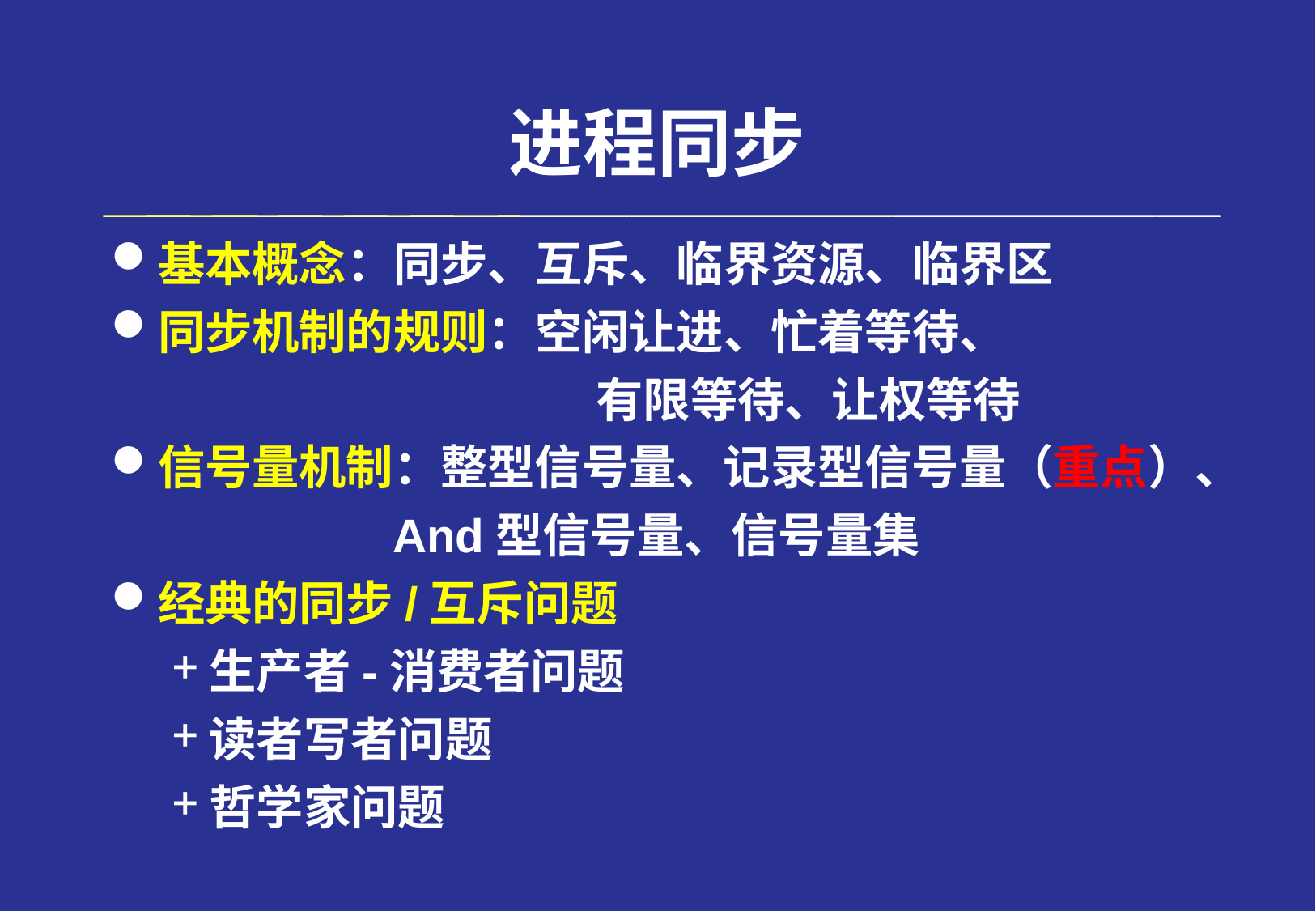

# 进程同步
基本概念：同步、互斥、临界资源、临界区
同步机制的规则：空闲让进、忙着等待、
				      有限等待、让权等待
信号量机制：整型信号量、记录型信号量（重点）、
                     And型信号量、信号量集
经典的同步/互斥问题
生产者-消费者问题
读者写者问题
哲学家问题